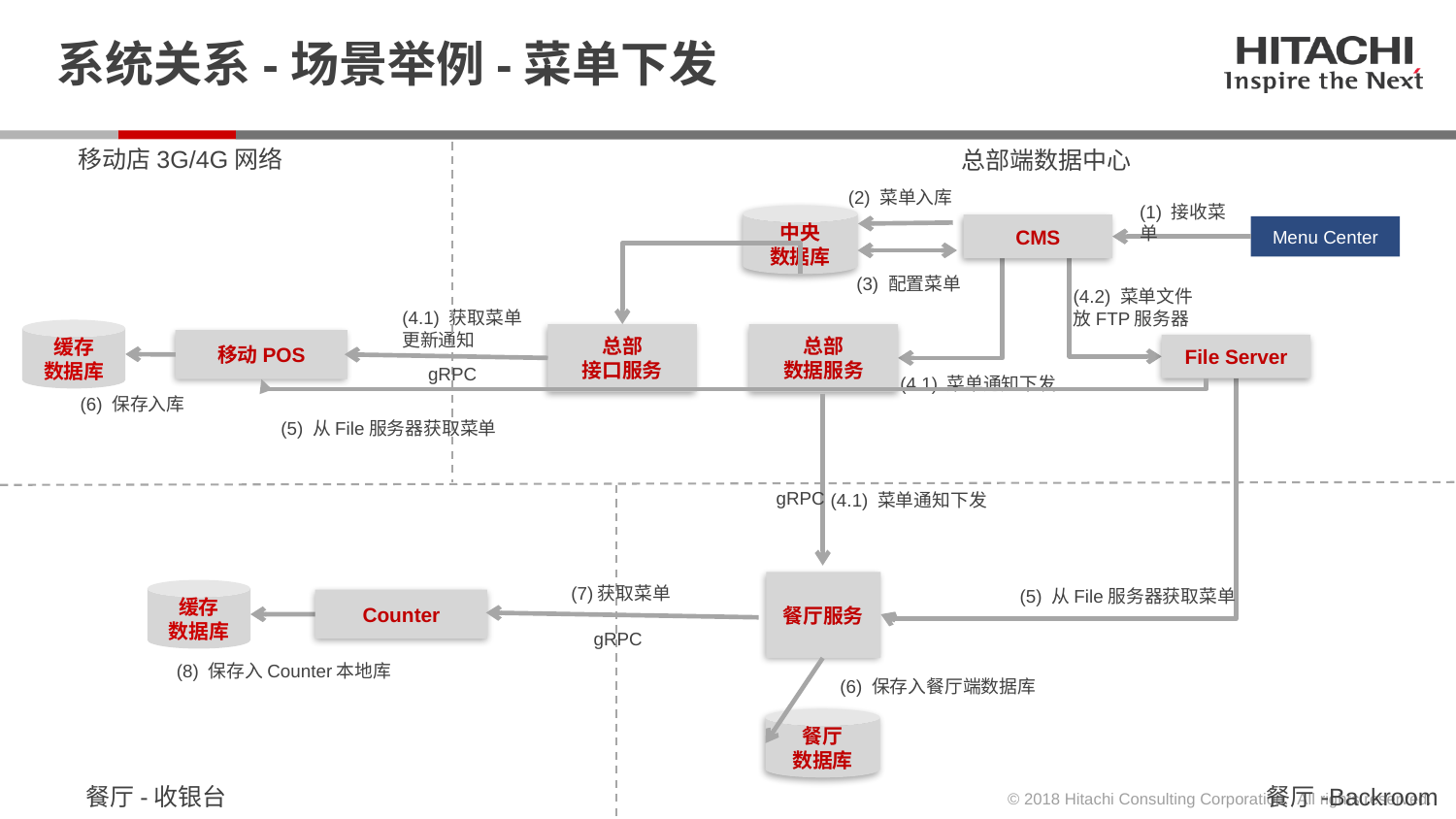

# 系统关系-场景举例-菜单下发
移动店3G/4G网络
总部端数据中心
(2) 菜单入库
(1) 接收菜单
中央
数据库
CMS
Menu Center
(3) 配置菜单
(4.2) 菜单文件
放FTP服务器
(4.1) 获取菜单
更新通知
缓存
数据库
总部
接口服务
总部
数据服务
移动POS
File Server
gRPC
(4.1) 菜单通知下发
(6) 保存入库
(5) 从File服务器获取菜单
gRPC
(4.1) 菜单通知下发
餐厅服务
(7)获取菜单
(5) 从File服务器获取菜单
缓存
数据库
Counter
gRPC
(8) 保存入Counter本地库
(6) 保存入餐厅端数据库
餐厅
数据库
餐厅-收银台
餐厅-Backroom